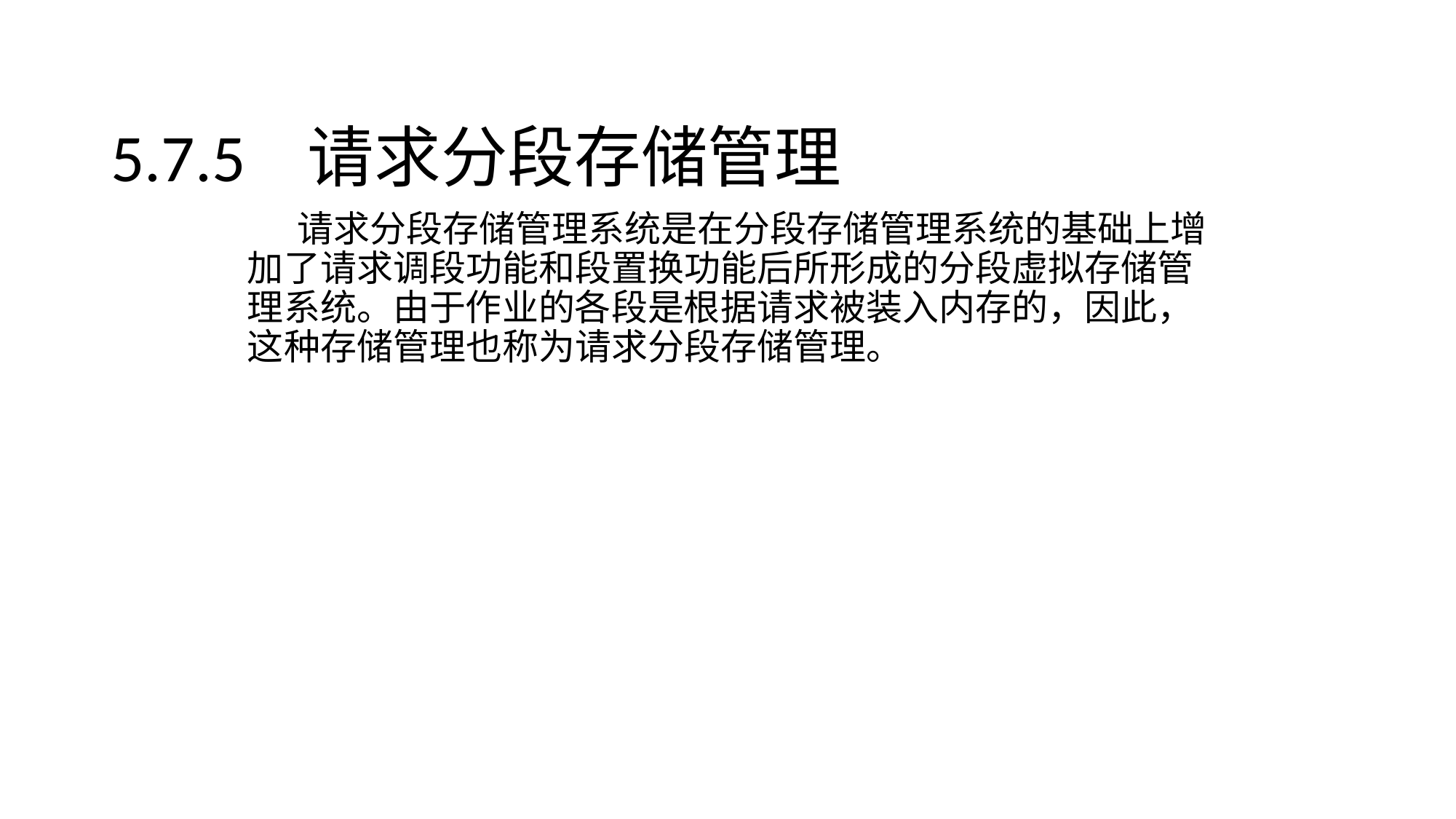

5.7.5   请求分段存储管理
     请求分段存储管理系统是在分段存储管理系统的基础上增加了请求调段功能和段置换功能后所形成的分段虚拟存储管理系统。由于作业的各段是根据请求被装入内存的，因此，这种存储管理也称为请求分段存储管理。

14